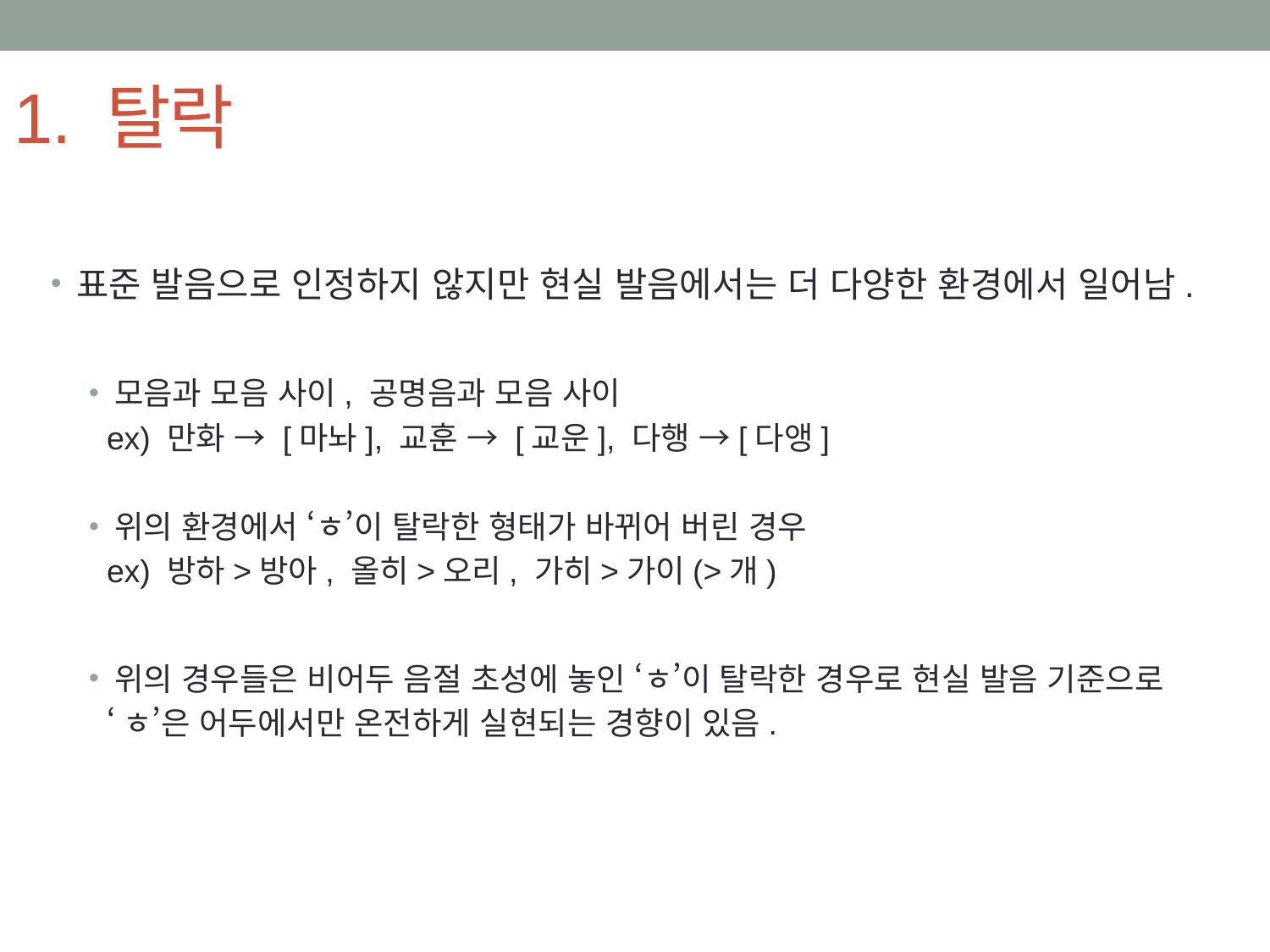

# 1. 탈락

표준 발음으로 인정하지 않지만 현실 발음에서는 더 다양한 환경에서 일어남.

모음과 모음 사이, 공명음과 모음 사이
  ex) 만화 → [마놔], 교훈 → [교운], 다행 →[다앵]

위의 환경에서 ‘ㅎ’이 탈락한 형태가 바뀌어 버린 경우
  ex) 방하>방아, 올히>오리, 가히>가이(>개)

위의 경우들은 비어두 음절 초성에 놓인 ‘ㅎ’이 탈락한 경우로 현실 발음 기준으로
  ‘ㅎ’은 어두에서만 온전하게 실현되는 경향이 있음.